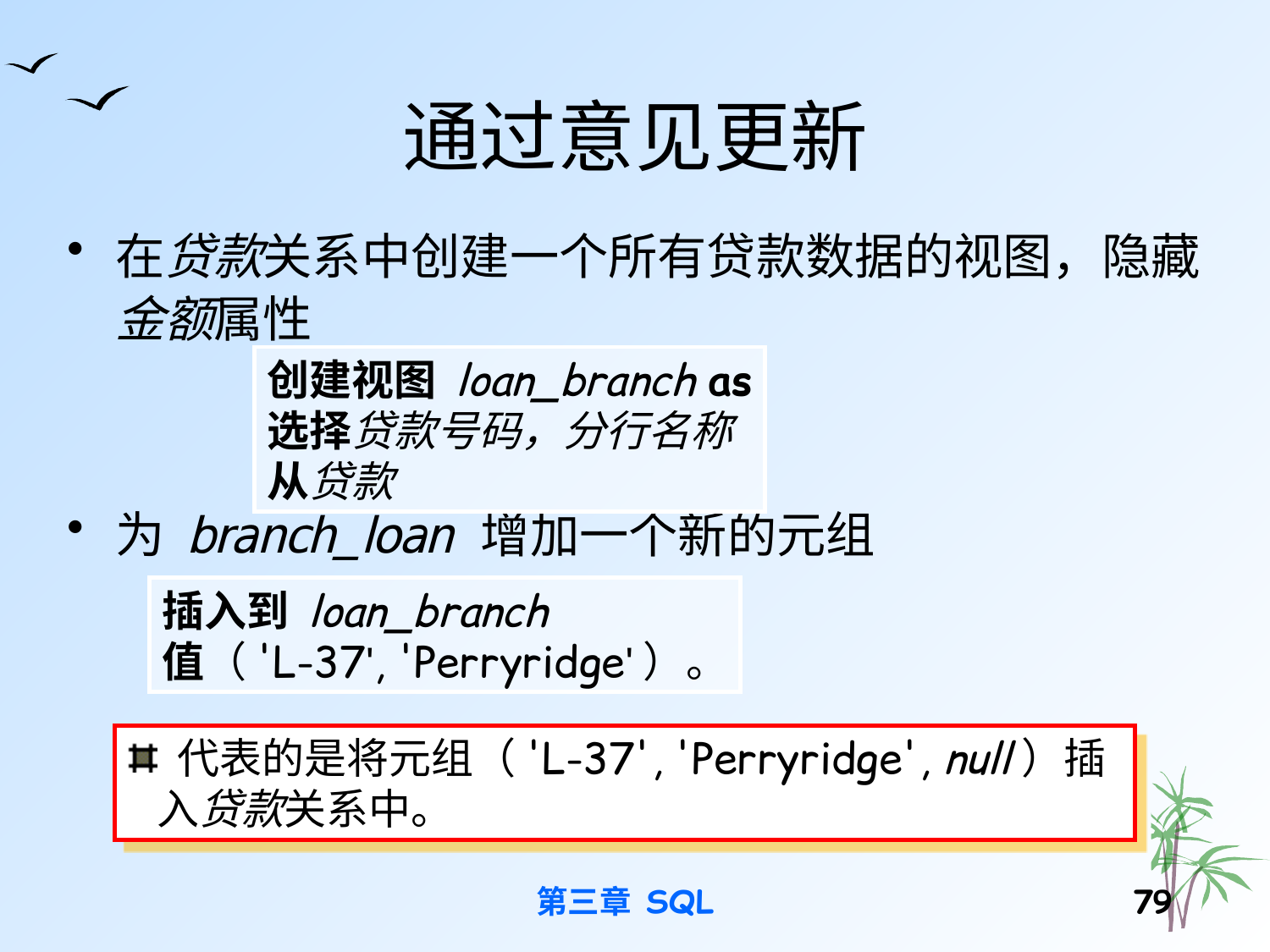

# 通过意见更新
在贷款关系中创建一个所有贷款数据的视图，隐藏金额属性

为 branch_loan 增加一个新的元组

创建视图 loan_branch as
选择贷款号码，分行名称
从贷款
插入到 loan_branch
值（'L-37', 'Perryridge'）。
 代表的是将元组（'L-37', 'Perryridge', null）插入贷款关系中。
第三章 SQL
79